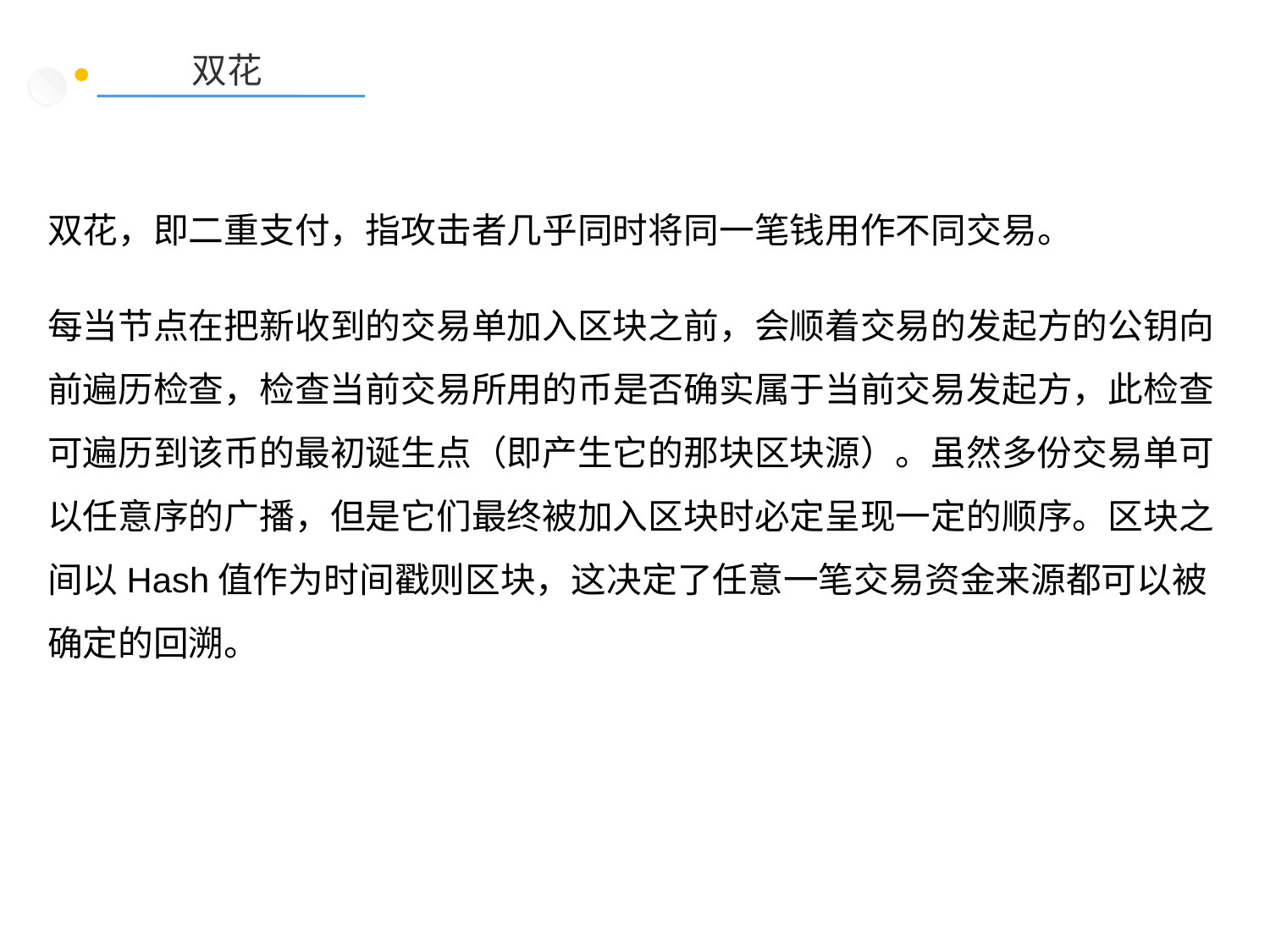

双花

双花，即二重支付，指攻击者几乎同时将同一笔钱用作不同交易。
每当节点在把新收到的交易单加入区块之前，会顺着交易的发起方的公钥向前遍历检查，检查当前交易所用的币是否确实属于当前交易发起方，此检查可遍历到该币的最初诞生点（即产生它的那块区块源）。虽然多份交易单可以任意序的广播，但是它们最终被加入区块时必定呈现一定的顺序。区块之间以Hash值作为时间戳则区块，这决定了任意一笔交易资金来源都可以被确定的回溯。